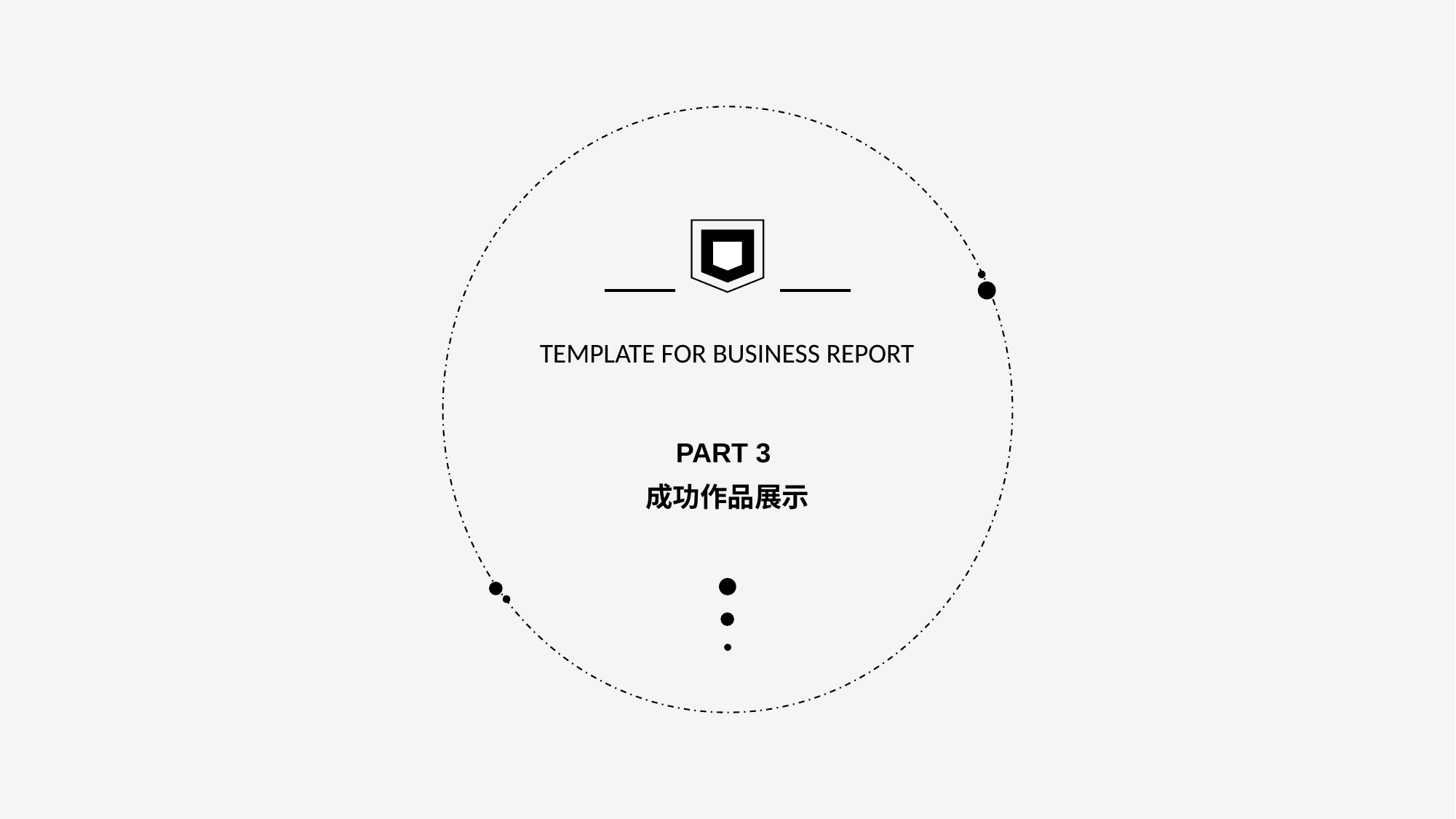

TEMPLATE FOR BUSINESS REPORT

PART 3
成功作品展示